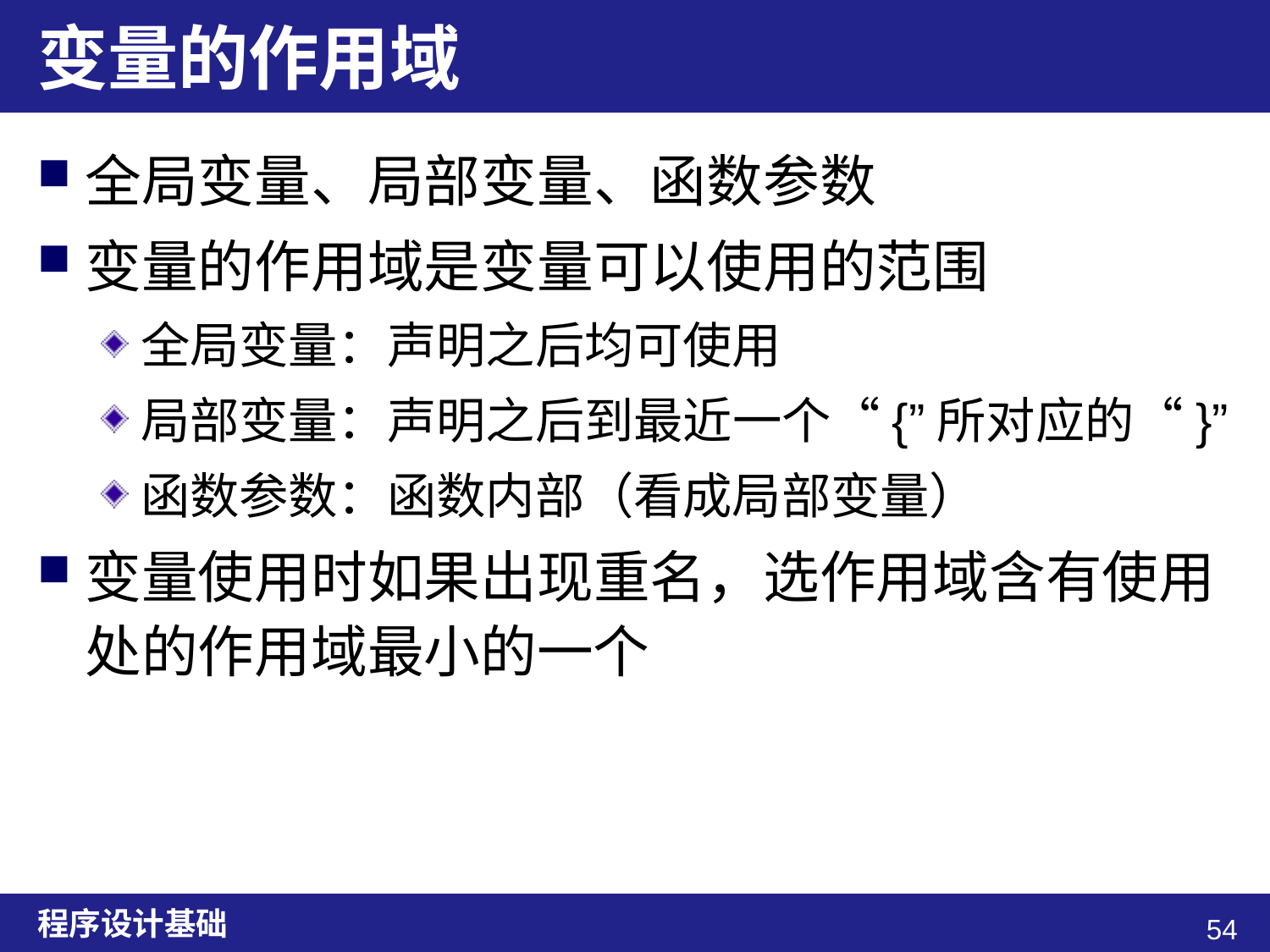

# 变量的作用域
全局变量、局部变量、函数参数
变量的作用域是变量可以使用的范围
全局变量：声明之后均可使用
局部变量：声明之后到最近一个“{”所对应的“}”
函数参数：函数内部（看成局部变量）
变量使用时如果出现重名，选作用域含有使用处的作用域最小的一个